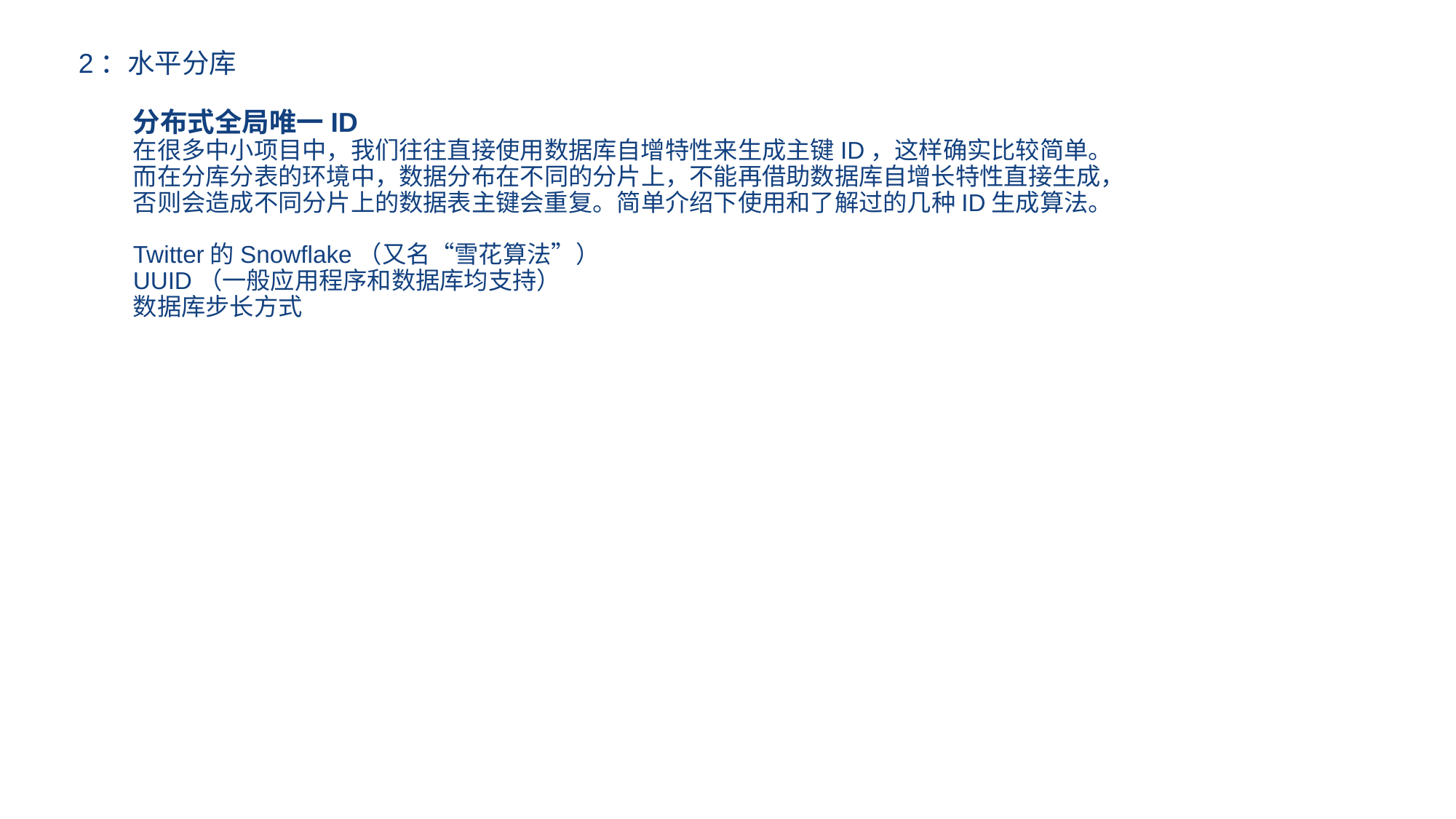

2：水平分库

分布式全局唯一ID
在很多中小项目中，我们往往直接使用数据库自增特性来生成主键ID，这样确实比较简单。
而在分库分表的环境中，数据分布在不同的分片上，不能再借助数据库自增长特性直接生成，
否则会造成不同分片上的数据表主键会重复。简单介绍下使用和了解过的几种ID生成算法。

Twitter的Snowflake（又名“雪花算法”）
UUID（一般应用程序和数据库均支持）
数据库步长方式